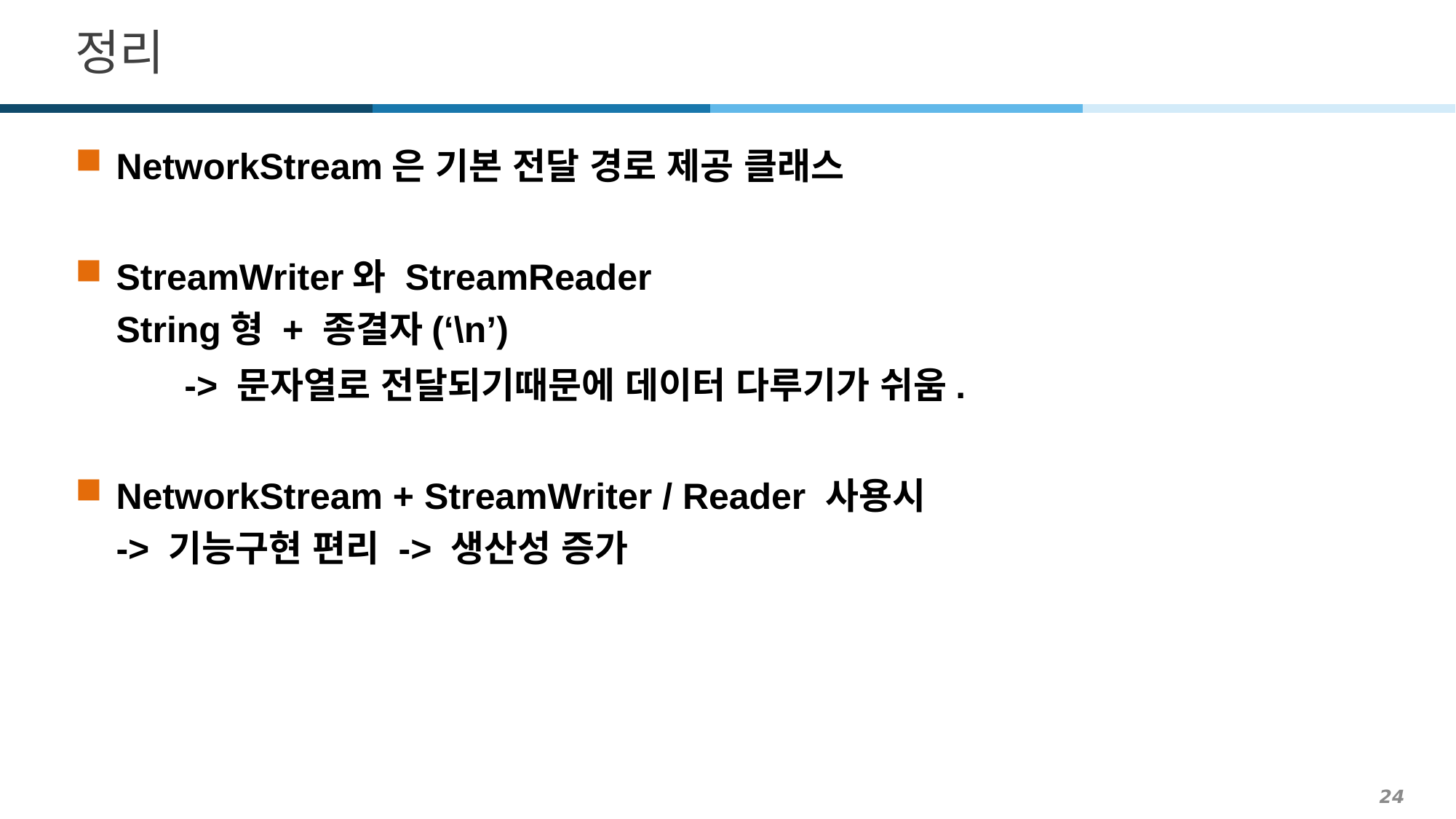

# 정리
NetworkStream은 기본 전달 경로 제공 클래스

StreamWriter와 StreamReader
String형 + 종결자(‘\n’)
	-> 문자열로 전달되기때문에 데이터 다루기가 쉬움.

NetworkStream + StreamWriter / Reader 사용시
-> 기능구현 편리 -> 생산성 증가